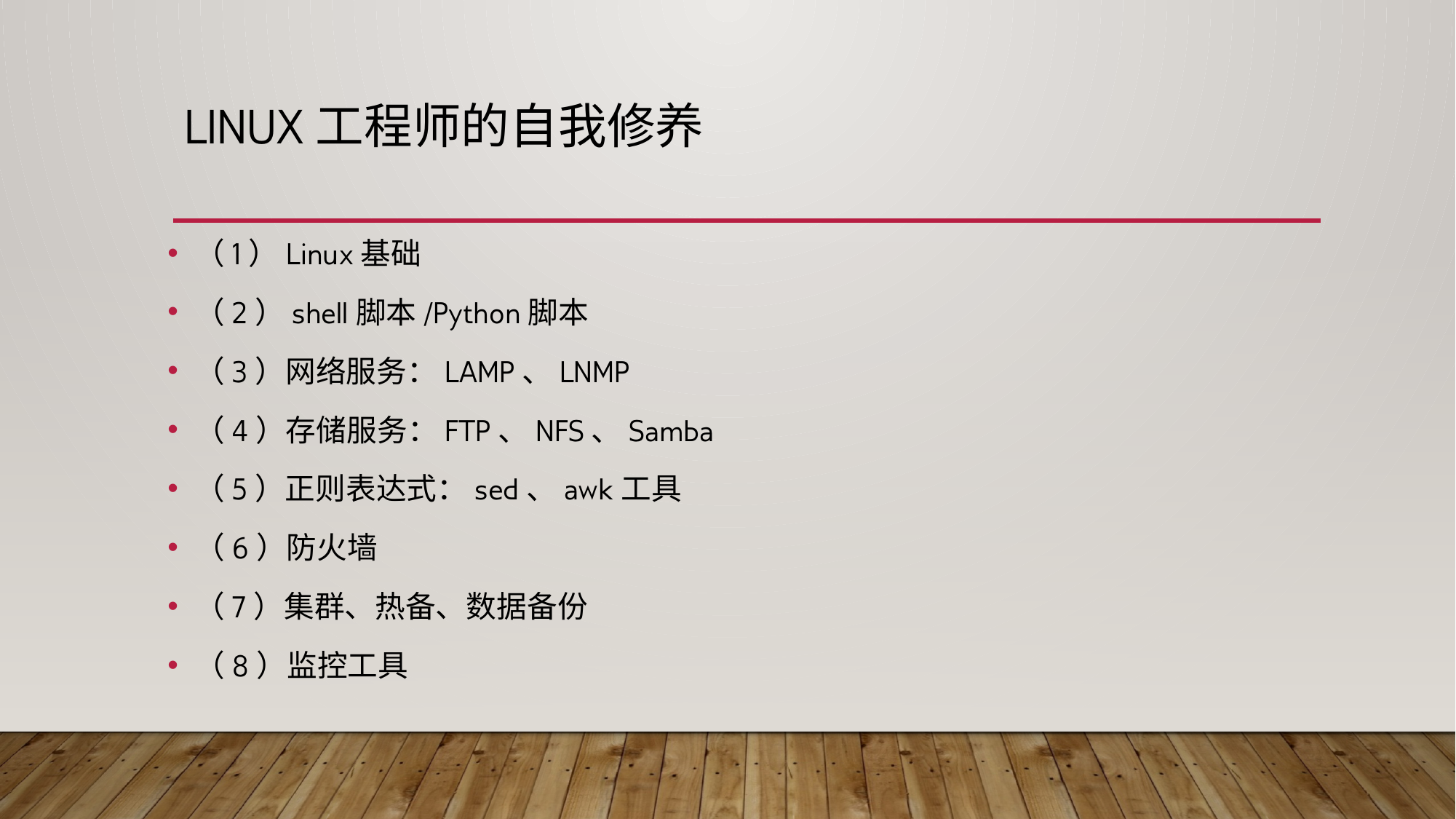

# LINUX工程师的自我修养
（1）Linux基础
（2）shell脚本/Python脚本
（3）网络服务：LAMP、LNMP
（4）存储服务：FTP、NFS、Samba
（5）正则表达式：sed、awk工具
（6）防火墙
（7）集群、热备、数据备份
（8）监控工具